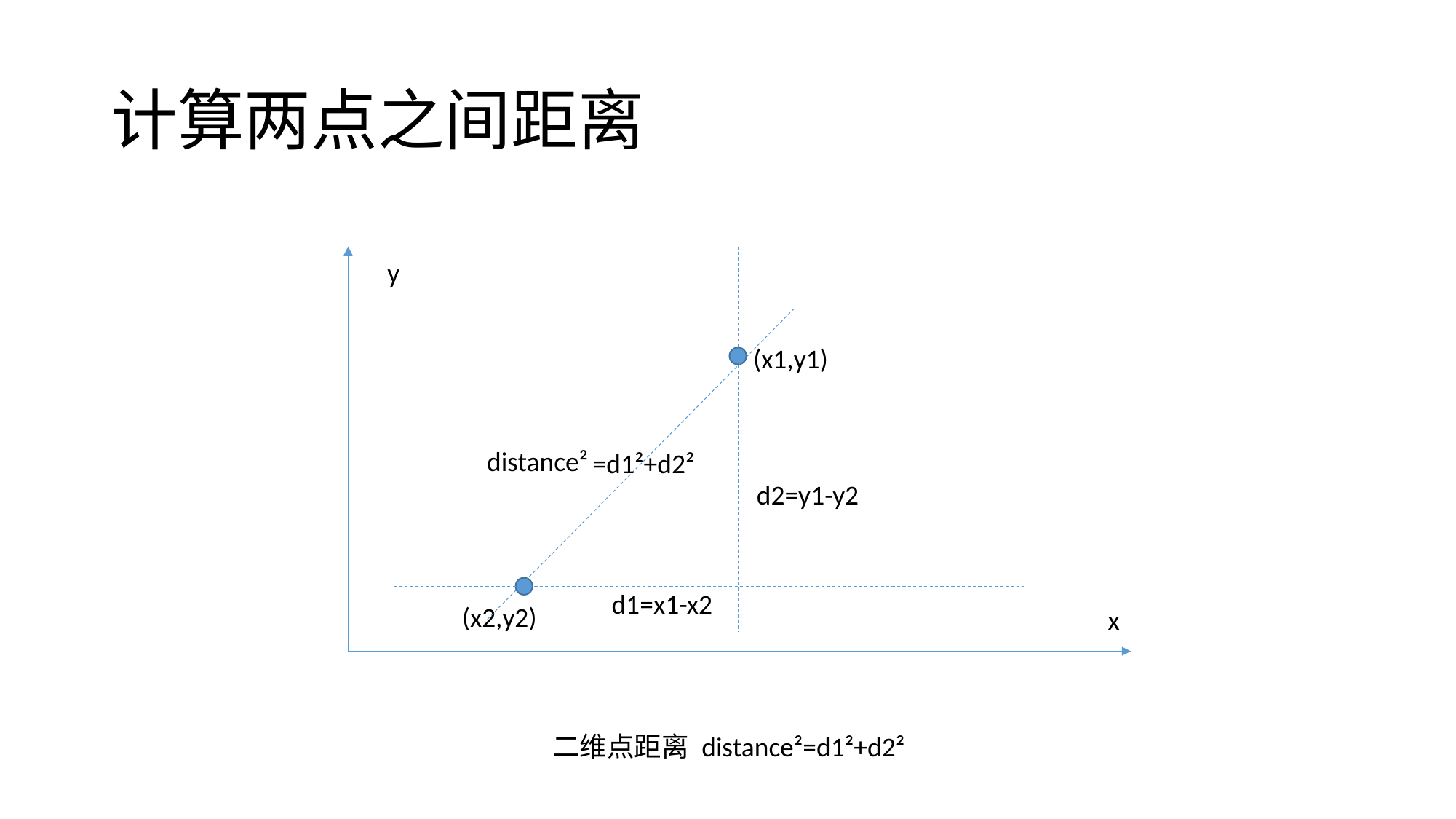

# 计算两点之间距离
y
(x1,y1)

distance²
=d1²+d2²
d2=y1-y2

d1=x1-x2
(x2,y2)
x
二维点距离 distance²=d1²+d2²